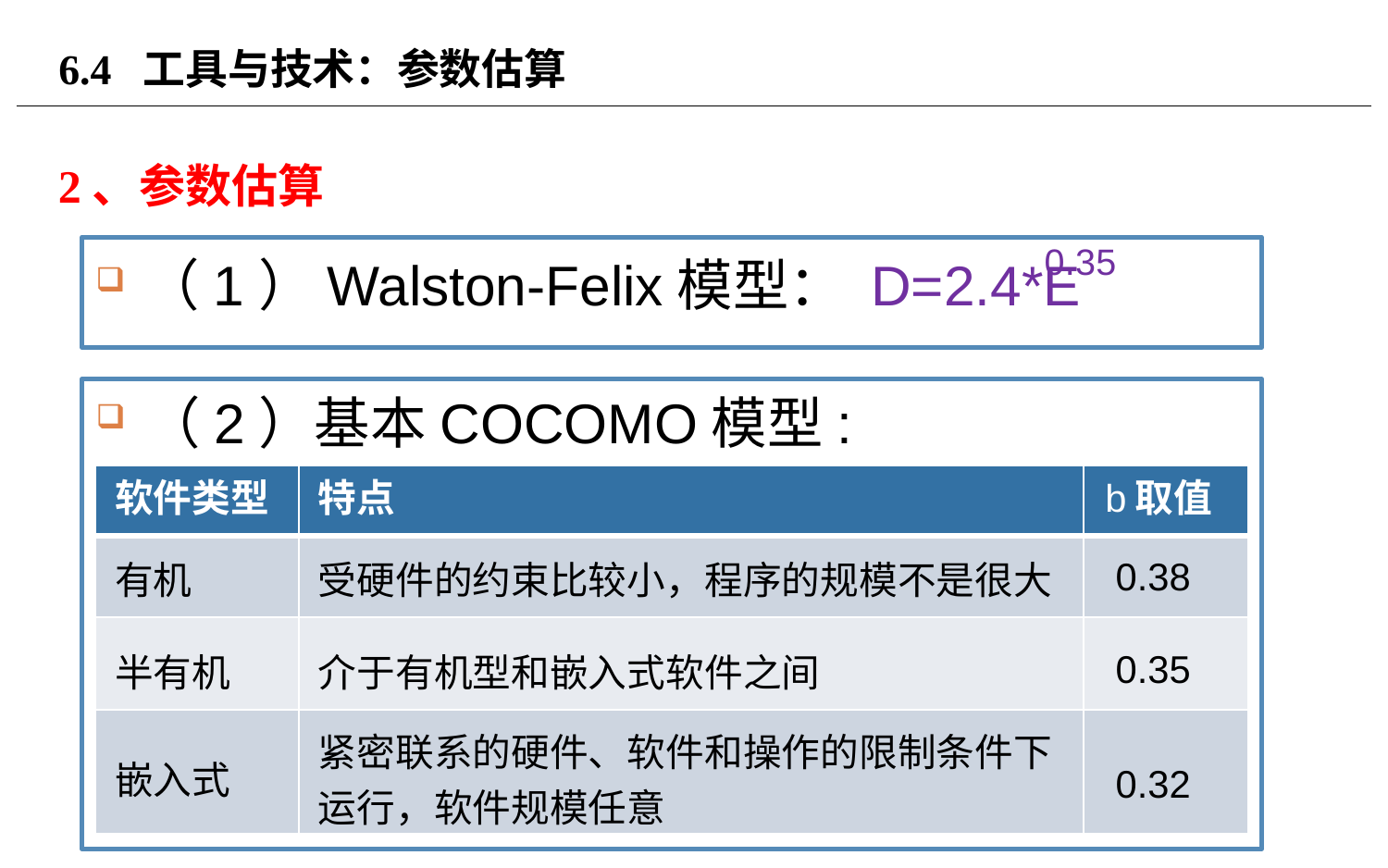

# 6.4  工具与技术：参数估算
2、参数估算
0.35

（1）Walston-Felix模型： D=2.4*E

（2）基本COCOMO模型: D=2.5*Eb
| 软件类型 | 特点 | b取值 |
| --- | --- | --- |
| 有机 | 受硬件的约束比较小，程序的规模不是很大 | 0.38 |
| 半有机 | 介于有机型和嵌入式软件之间 | 0.35 |
| 嵌入式 | 紧密联系的硬件、软件和操作的限制条件下运行，软件规模任意 | 0.32 |